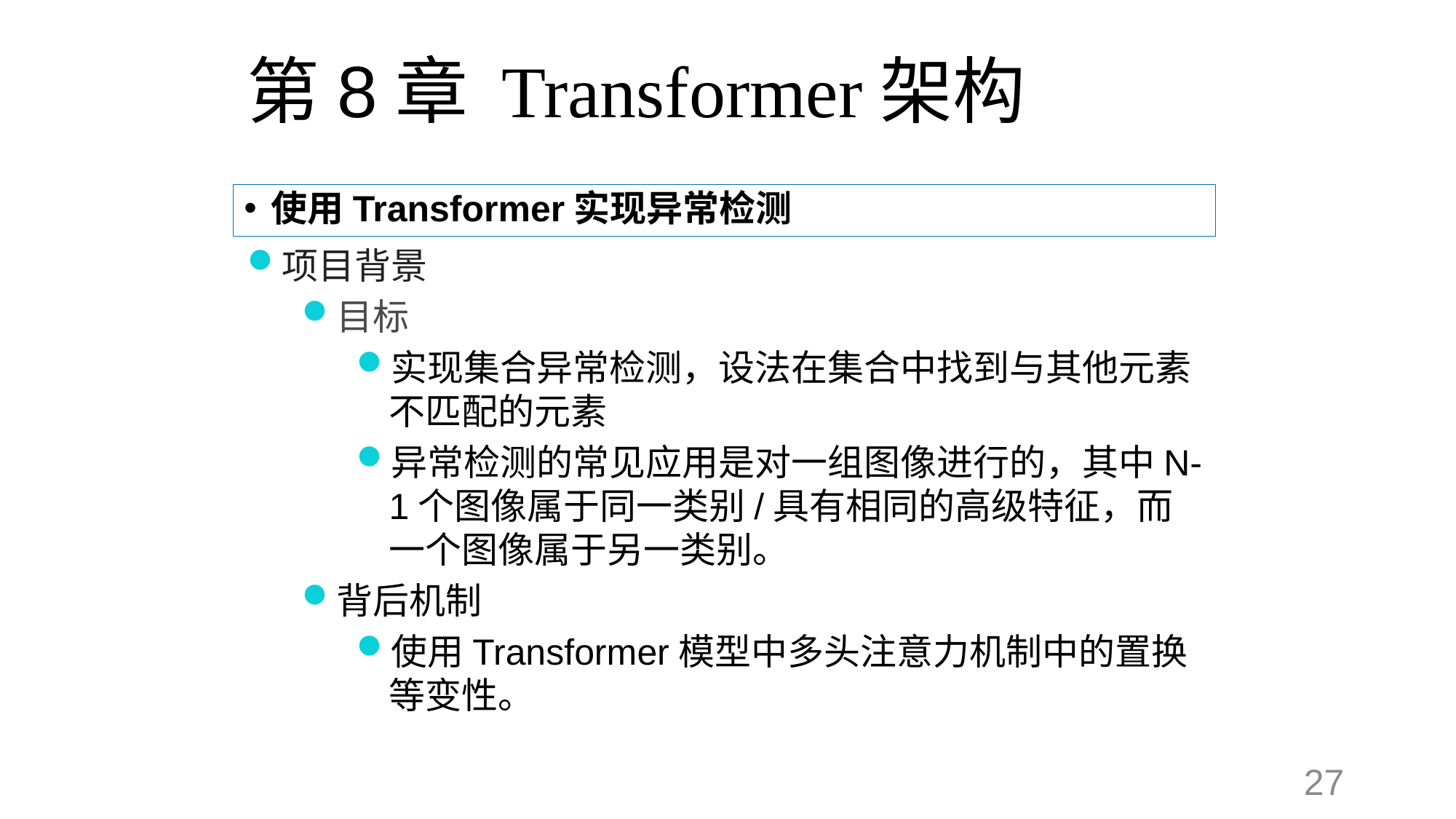

# 第8章 Transformer架构
使用Transformer实现异常检测

项目背景
目标
实现集合异常检测，设法在集合中找到与其他元素不匹配的元素
异常检测的常见应用是对一组图像进行的，其中N-1个图像属于同一类别/具有相同的高级特征，而一个图像属于另一类别。
背后机制
使用Transformer模型中多头注意力机制中的置换等变性。

27